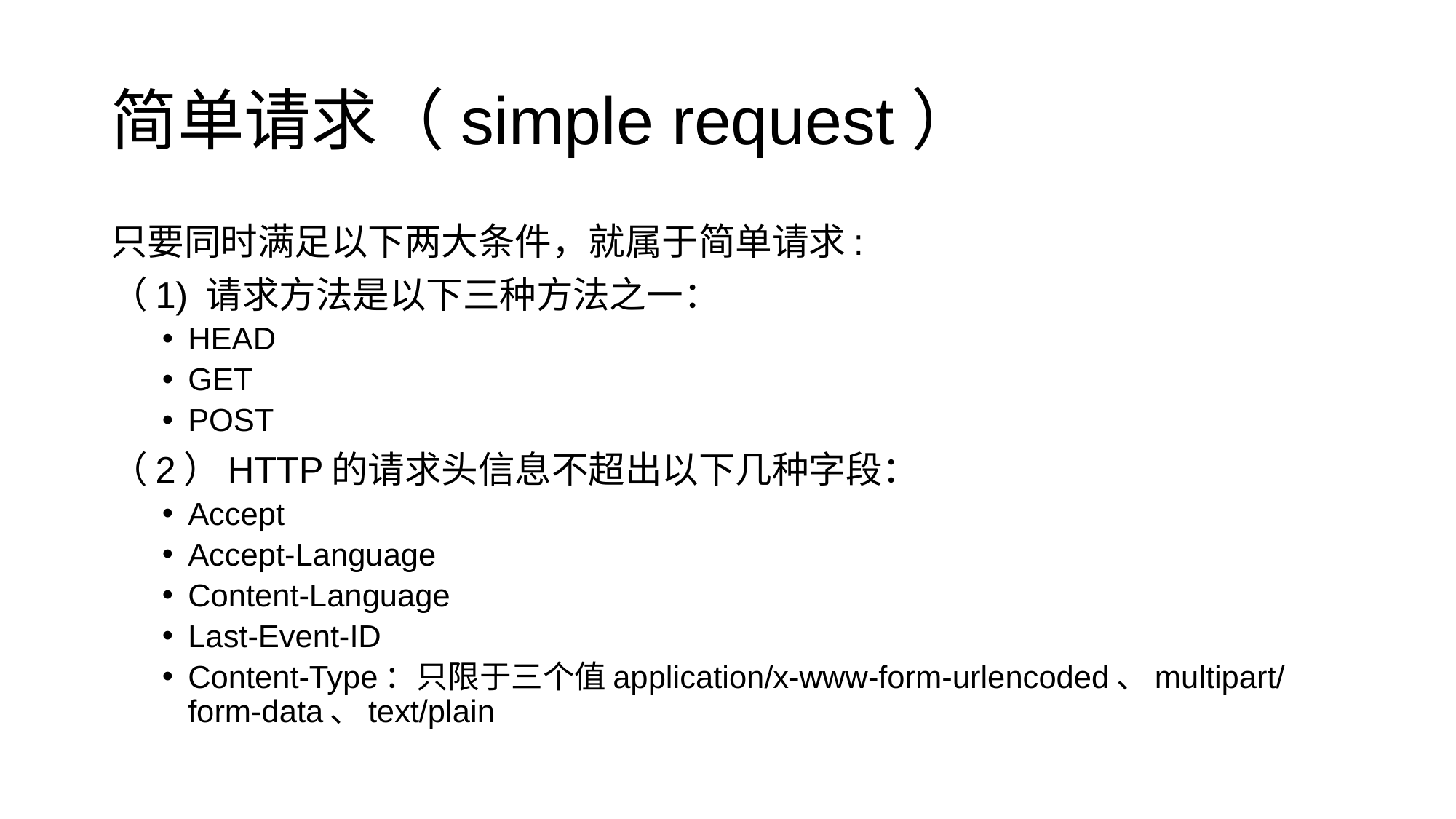

# 简单请求（simple request）
只要同时满足以下两大条件，就属于简单请求:
（1) 请求方法是以下三种方法之一：
HEAD
GET
POST
（2）HTTP的请求头信息不超出以下几种字段：
Accept
Accept-Language
Content-Language
Last-Event-ID
Content-Type：只限于三个值application/x-www-form-urlencoded、multipart/form-data、text/plain